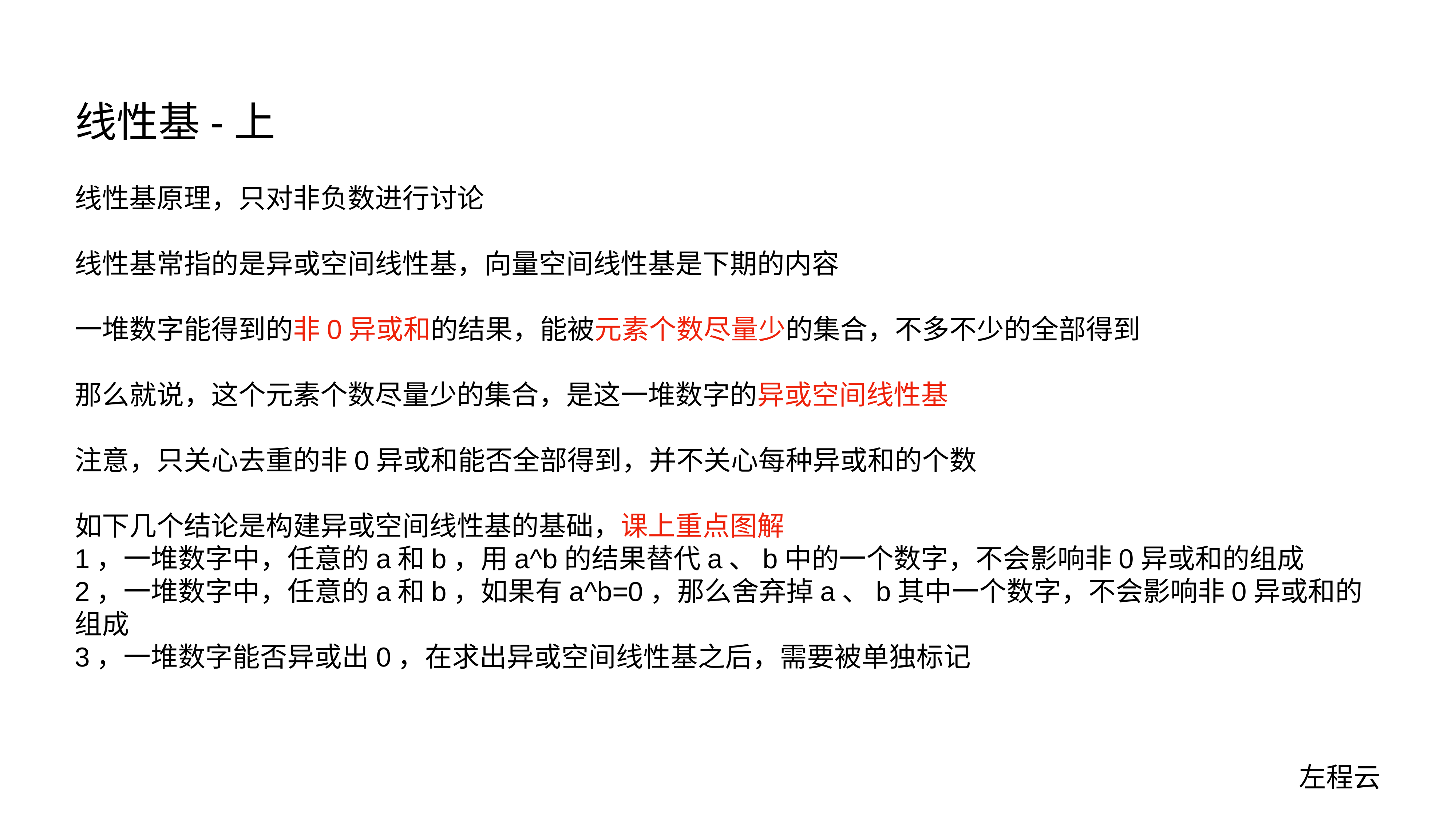

# 线性基-上
线性基原理，只对非负数进行讨论

线性基常指的是异或空间线性基，向量空间线性基是下期的内容

一堆数字能得到的非0异或和的结果，能被元素个数尽量少的集合，不多不少的全部得到

那么就说，这个元素个数尽量少的集合，是这一堆数字的异或空间线性基

注意，只关心去重的非0异或和能否全部得到，并不关心每种异或和的个数

如下几个结论是构建异或空间线性基的基础，课上重点图解
1，一堆数字中，任意的a和b，用a^b的结果替代a、b中的一个数字，不会影响非0异或和的组成
2，一堆数字中，任意的a和b，如果有a^b=0，那么舍弃掉a、b其中一个数字，不会影响非0异或和的组成
3，一堆数字能否异或出0，在求出异或空间线性基之后，需要被单独标记
左程云